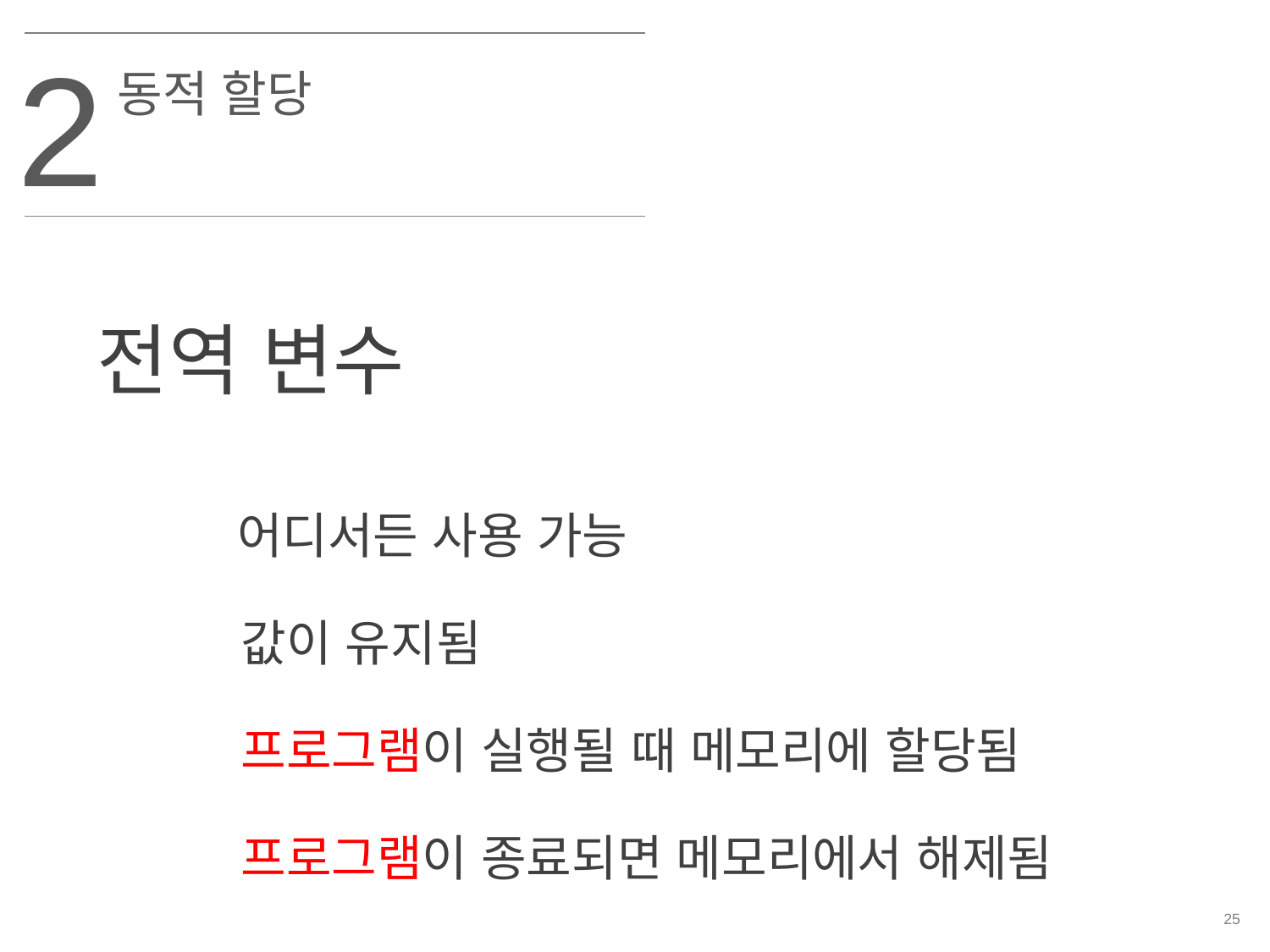

2
동적 할당
전역 변수
어디서든 사용 가능
값이 유지됨
프로그램이 실행될 때 메모리에 할당됨
프로그램이 종료되면 메모리에서 해제됨